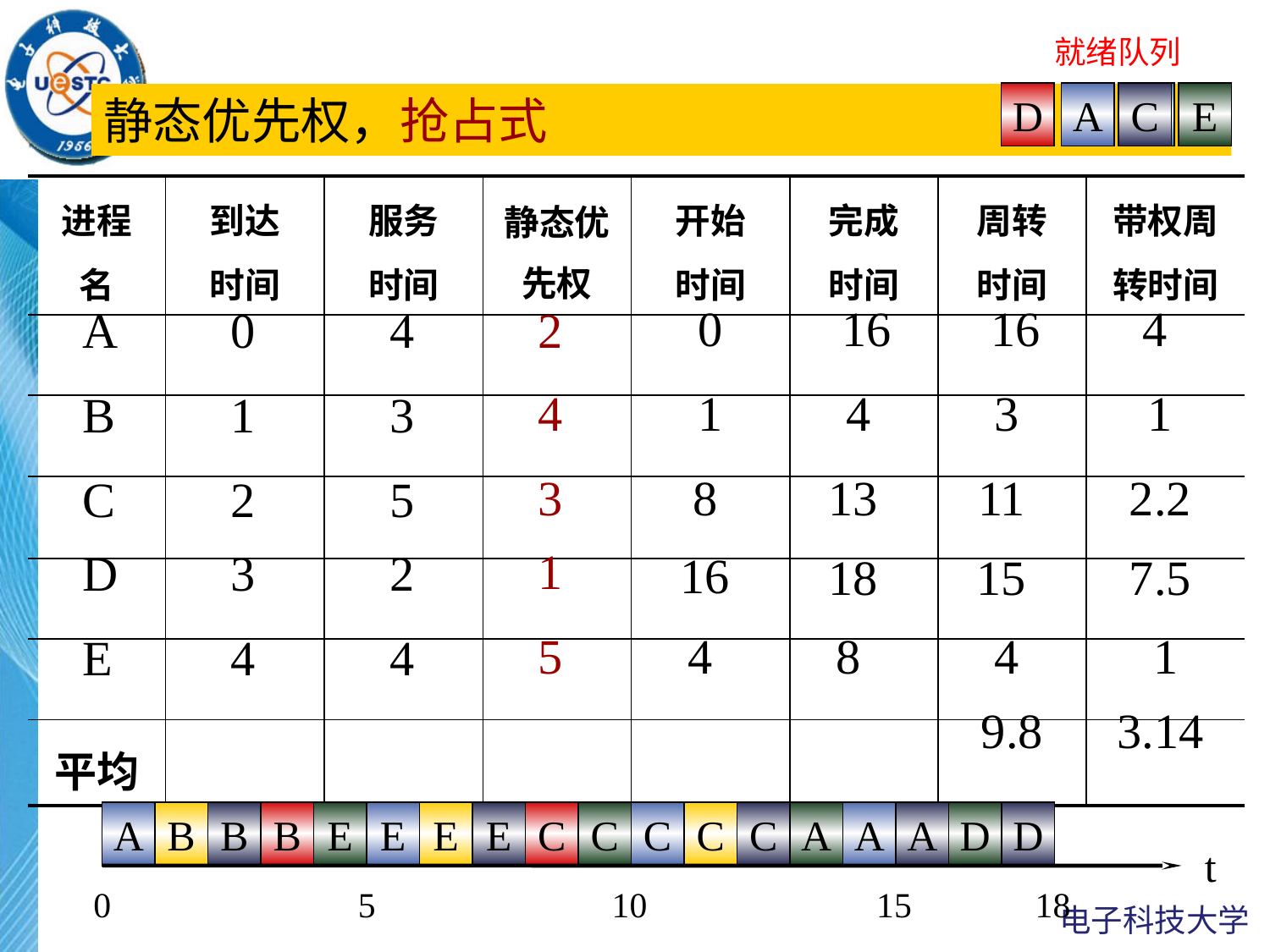

就绪队列
D
D
A
C
A
B
A
C
E
# 高优先权优先调度算法
静态优先权，抢占式
| 进程 名 | 到达 时间 | 服务 时间 | 静态优先权 | 开始 时间 | 完成 时间 | 周转 时间 | 带权周 转时间 |
| --- | --- | --- | --- | --- | --- | --- | --- |
|  |  |  |  |  |  |  |  |
|  |  |  |  |  |  |  |  |
|  |  |  |  |  |  |  |  |
|  |  |  |  |  |  |  |  |
|  |  |  |  |  |  |  |  |
| 平均 |  |  |  |  |  |  |  |
0
16
16
4
A
0
4
2
4
B
1
3
1
4
3
1
3
C
2
5
8
13
11
2.2
1
D
3
2
16
18
15
7.5
5
E
4
4
4
8
4
1
9.8
3.14
A
B
B
B
E
E
E
E
C
C
C
C
C
A
A
A
D
D
t

0
5
10
15
18